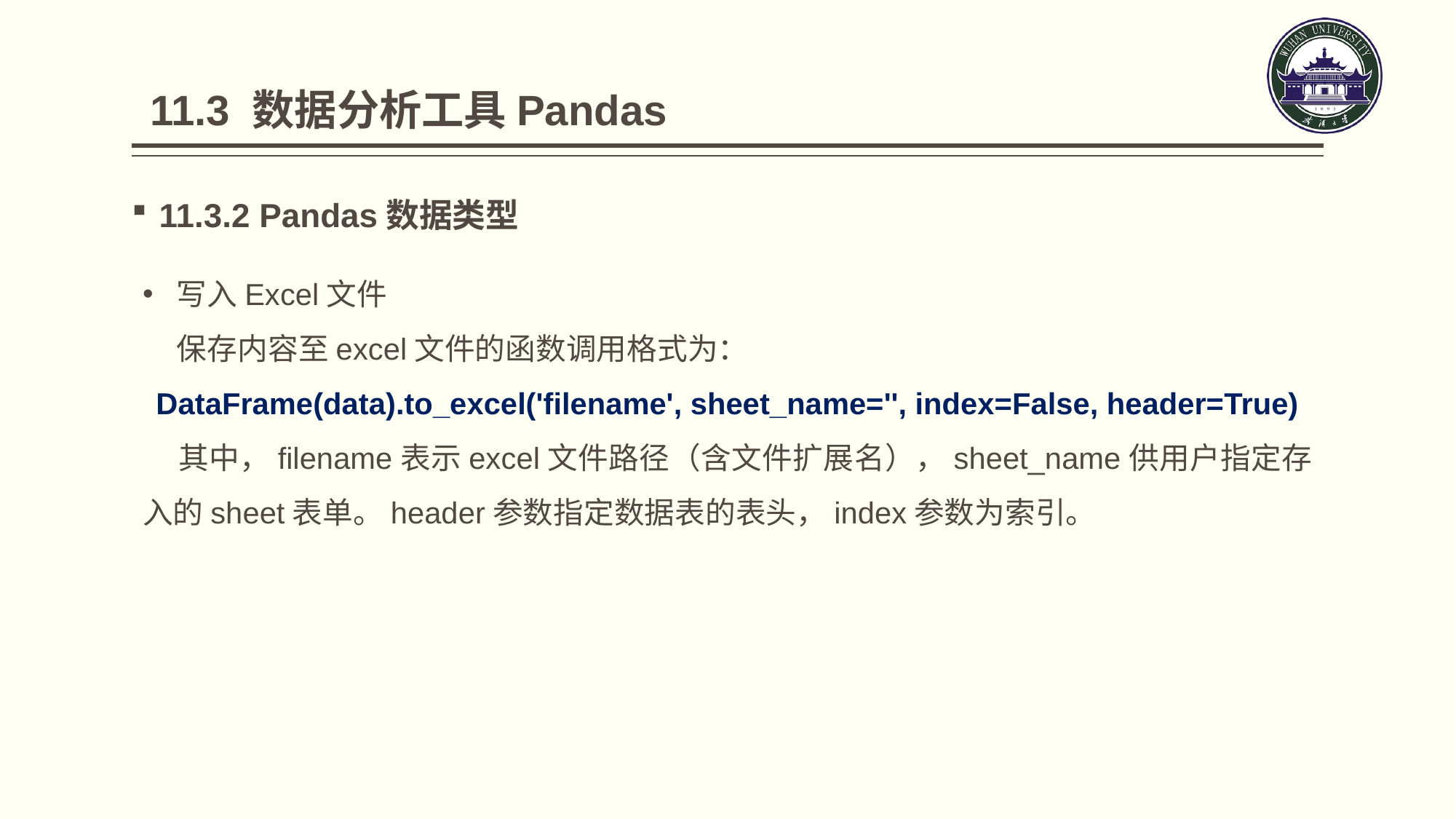

11.3 数据分析工具Pandas
11.3.2 Pandas数据类型
写入Excel文件
    保存内容至excel文件的函数调用格式为：
DataFrame(data).to_excel('filename', sheet_name='', index=False, header=True)
    其中，filename表示excel文件路径（含文件扩展名），sheet_name供用户指定存入的sheet表单。header参数指定数据表的表头，index参数为索引。